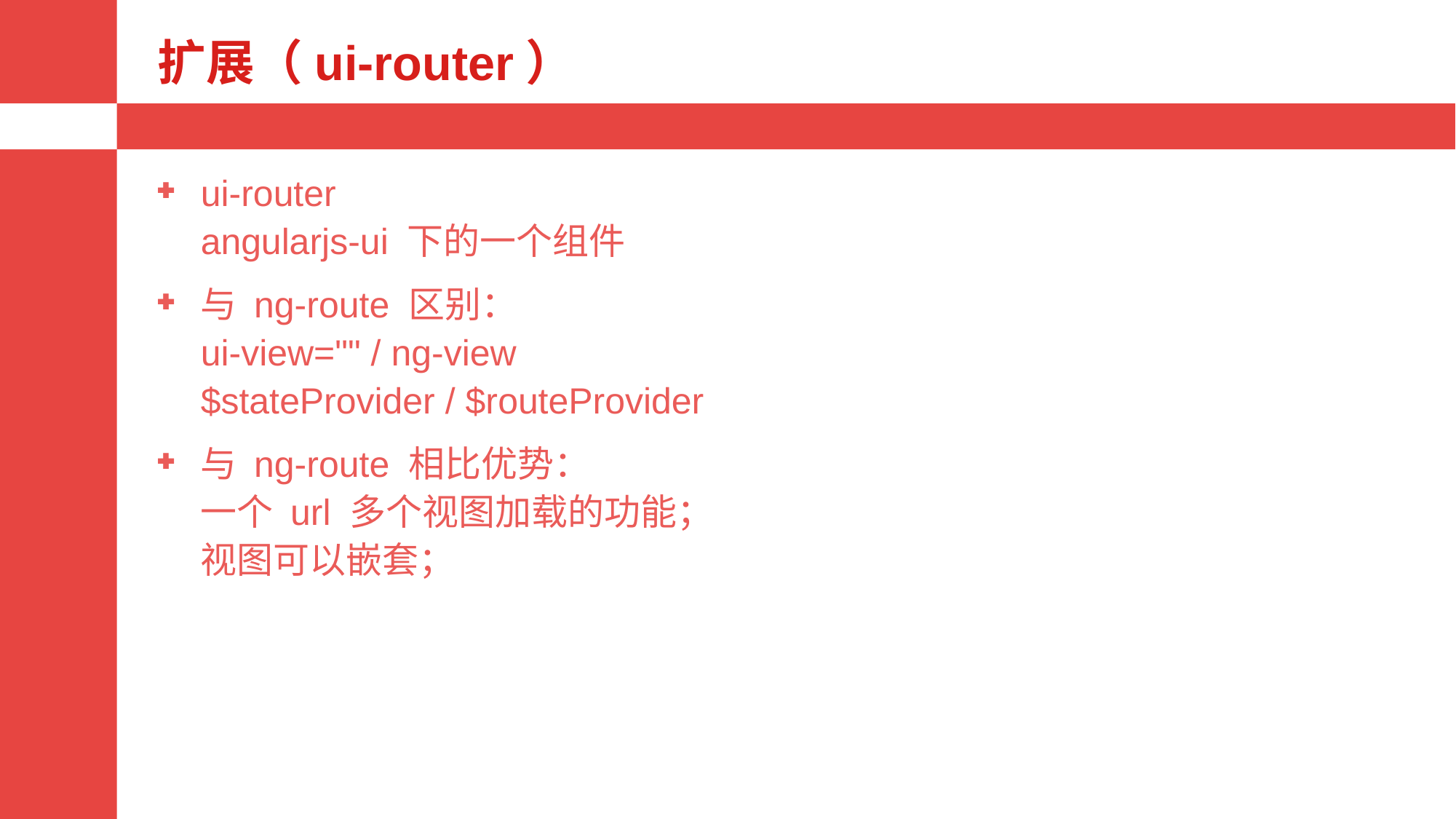

# 扩展（ui-router）
ui-router
angularjs-ui 下的一个组件
与 ng-route 区别：
ui-view="" / ng-view
$stateProvider / $routeProvider
与 ng-route 相比优势：
一个 url 多个视图加载的功能；
视图可以嵌套；